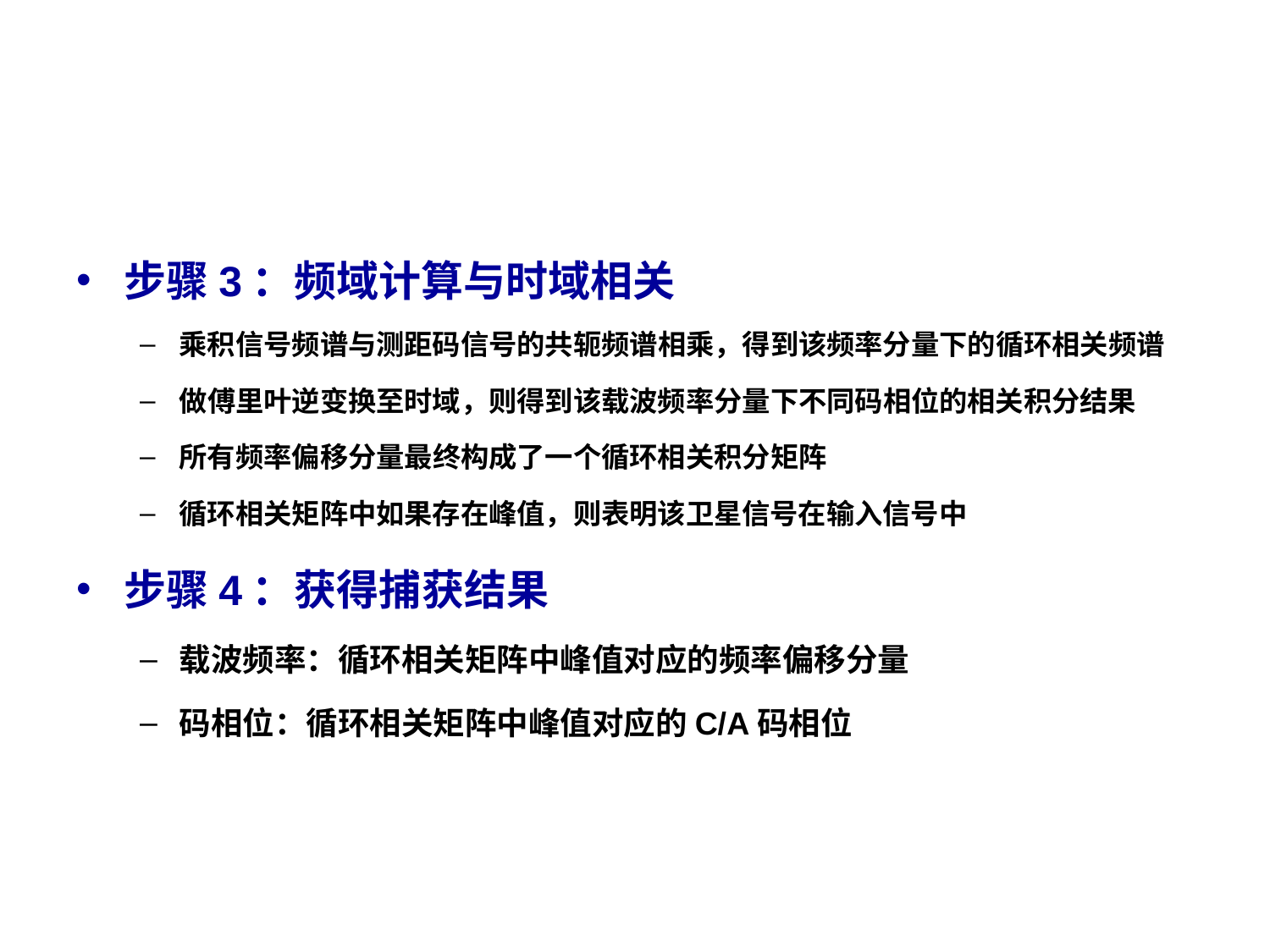

#
步骤3：频域计算与时域相关
乘积信号频谱与测距码信号的共轭频谱相乘，得到该频率分量下的循环相关频谱
做傅里叶逆变换至时域，则得到该载波频率分量下不同码相位的相关积分结果
所有频率偏移分量最终构成了一个循环相关积分矩阵
循环相关矩阵中如果存在峰值，则表明该卫星信号在输入信号中
步骤4：获得捕获结果
载波频率：循环相关矩阵中峰值对应的频率偏移分量
码相位：循环相关矩阵中峰值对应的C/A码相位